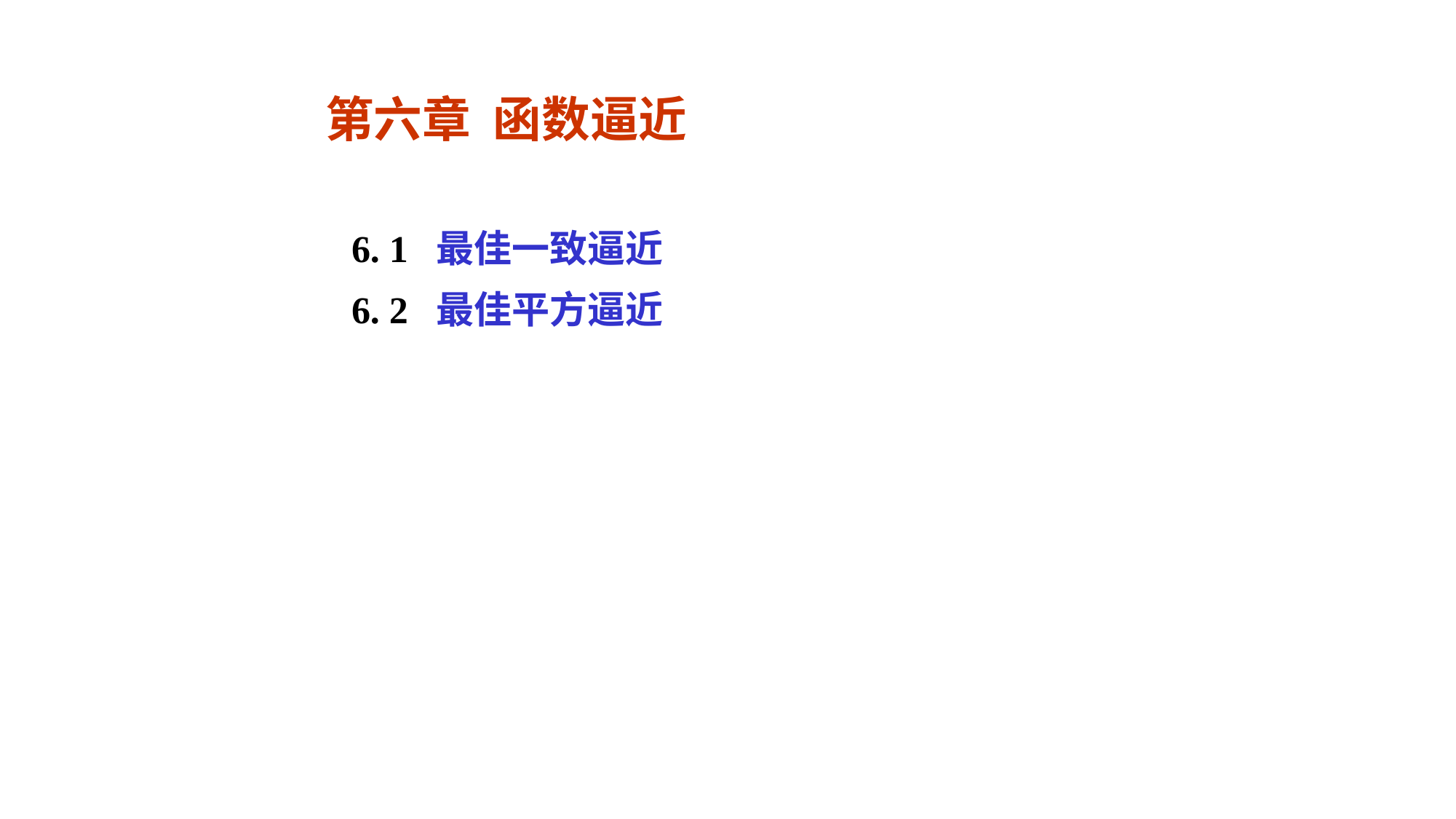

第六章  函数逼近
6. 1  最佳一致逼近
6. 2  最佳平方逼近